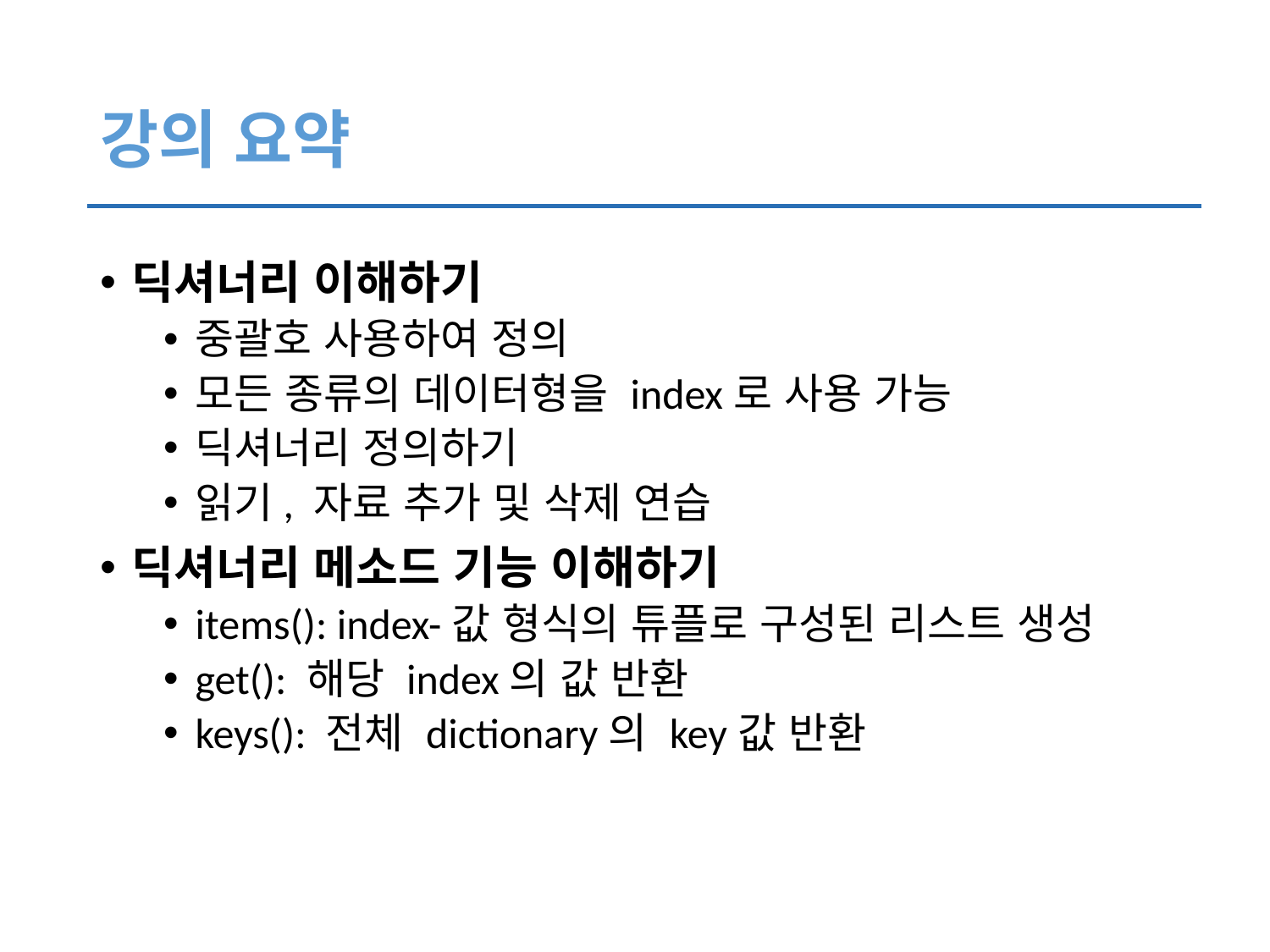

# 강의 요약
딕셔너리 이해하기
중괄호 사용하여 정의
모든 종류의 데이터형을 index로 사용 가능
딕셔너리 정의하기
읽기, 자료 추가 및 삭제 연습
딕셔너리 메소드 기능 이해하기
items(): index-값 형식의 튜플로 구성된 리스트 생성
get(): 해당 index의 값 반환
keys(): 전체 dictionary의 key값 반환